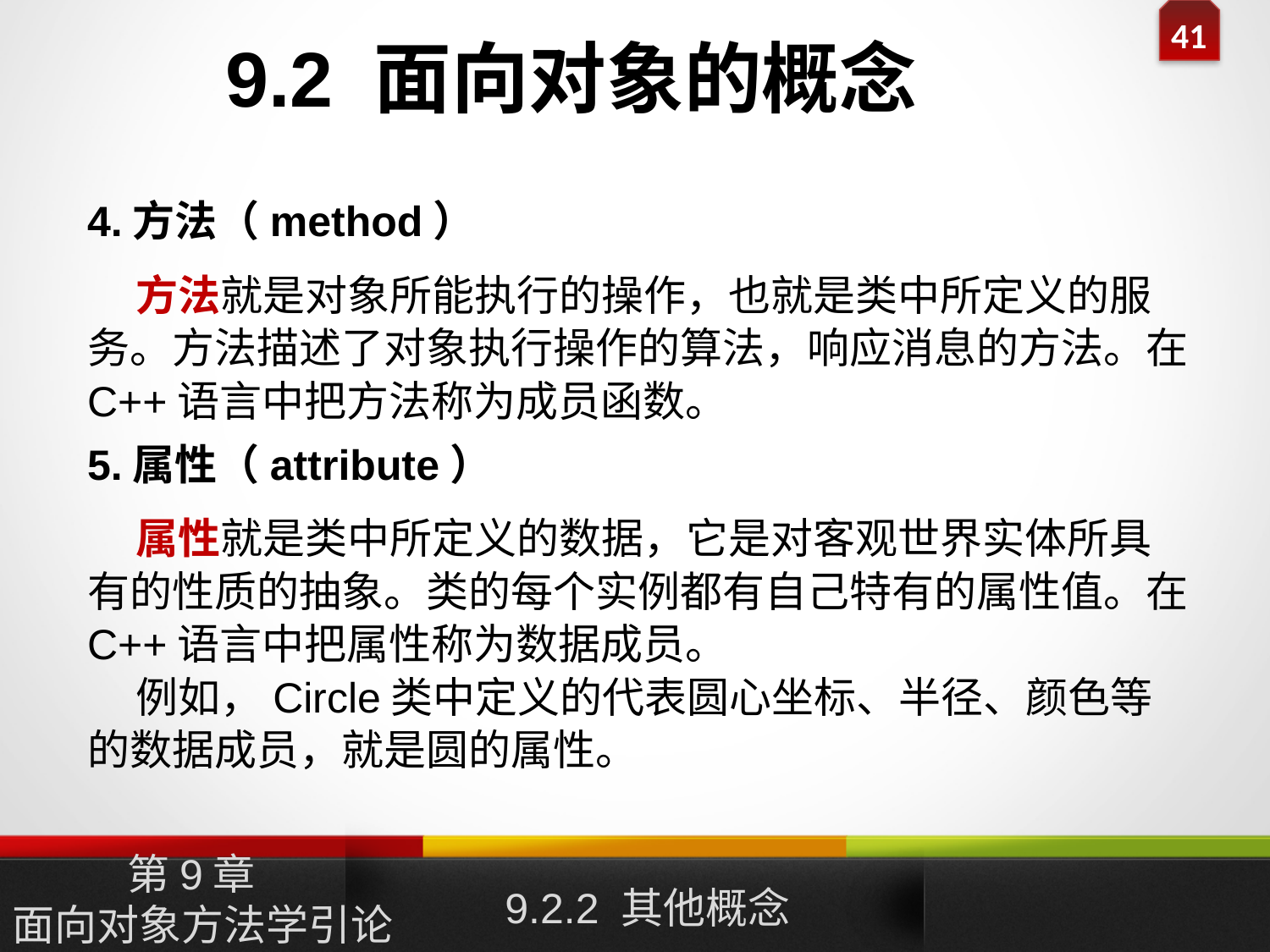

9.2 面向对象的概念
4.方法（method）
    方法就是对象所能执行的操作，也就是类中所定义的服务。方法描述了对象执行操作的算法，响应消息的方法。在C++语言中把方法称为成员函数。
5.属性（attribute）
    属性就是类中所定义的数据，它是对客观世界实体所具有的性质的抽象。类的每个实例都有自己特有的属性值。在C++语言中把属性称为数据成员。
    例如，Circle类中定义的代表圆心坐标、半径、颜色等的数据成员，就是圆的属性。
9.2.2 其他概念